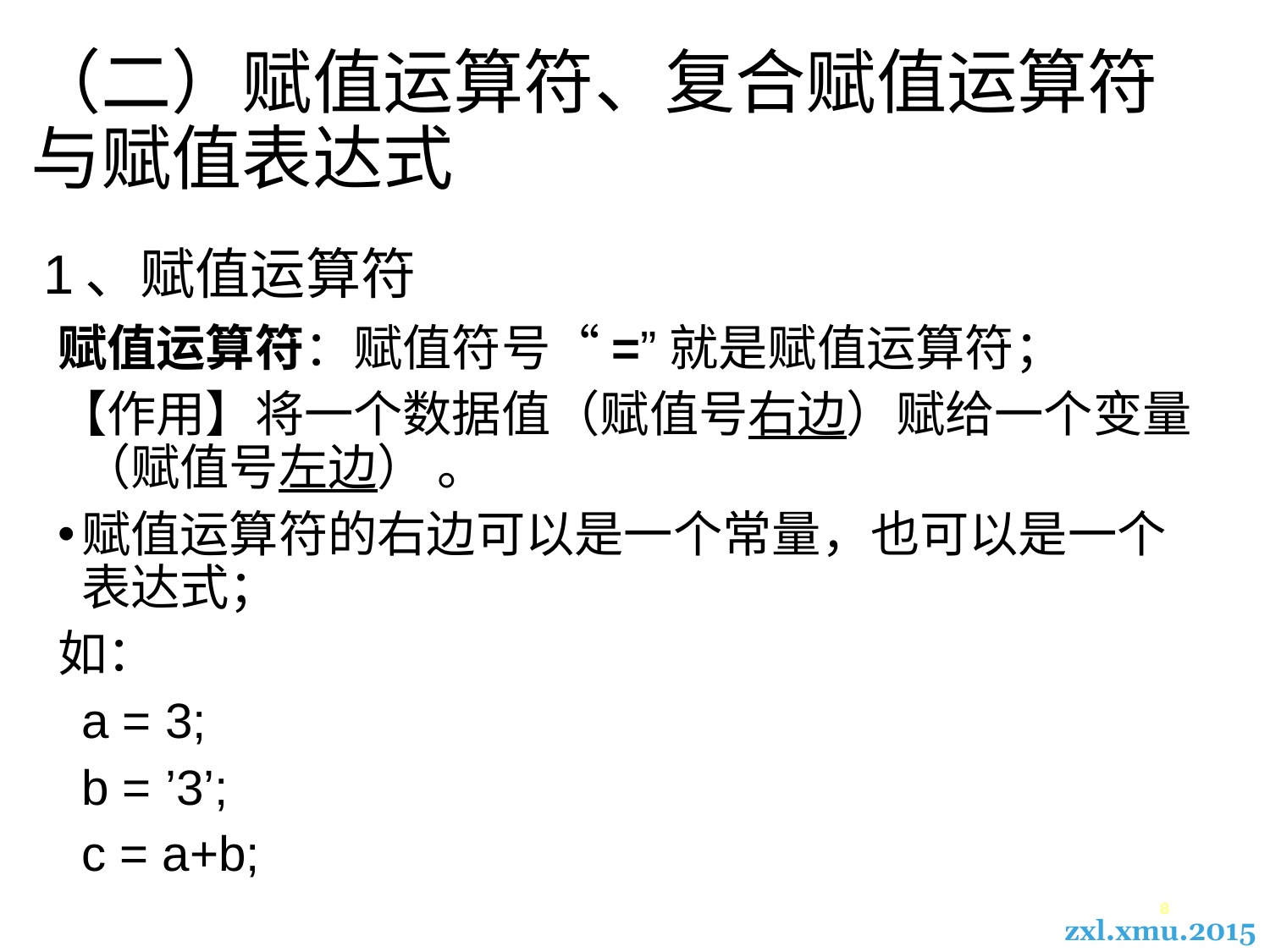

（二）赋值运算符、复合赋值运算符与赋值表达式
# 1、赋值运算符
赋值运算符：赋值符号“=”就是赋值运算符；
【作用】将一个数据值（赋值号右边）赋给一个变量（赋值号左边） 。
赋值运算符的右边可以是一个常量，也可以是一个表达式；
如：
	a = 3;
	b = ’3’;
	c = a+b;
8